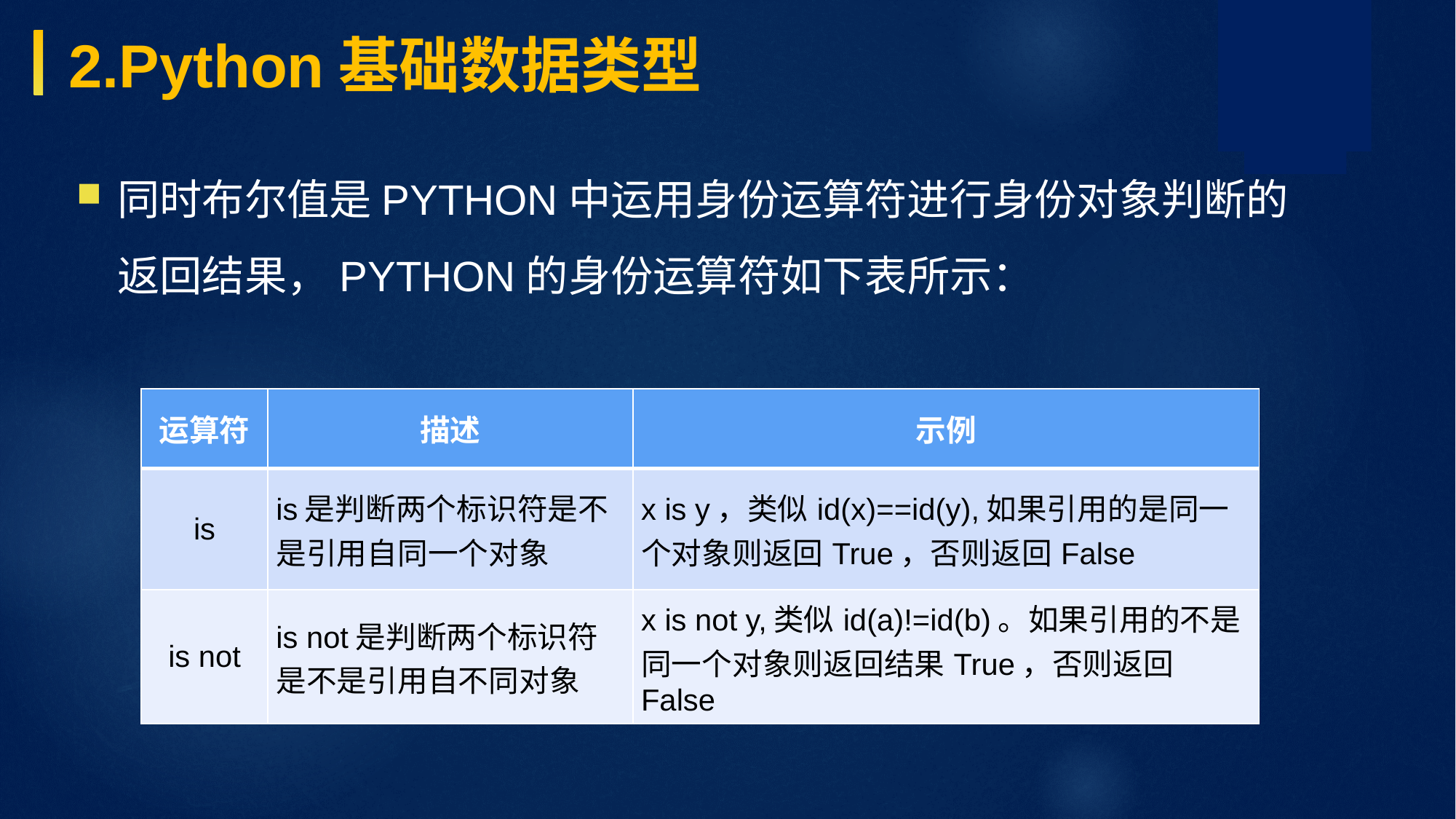

2.Python基础数据类型
同时布尔值是Python中运用身份运算符进行身份对象判断的返回结果，Python的身份运算符如下表所示：

| 运算符 | 描述 | 示例 |
| --- | --- | --- |
| is | is是判断两个标识符是不是引用自同一个对象 | x is y，类似id(x)==id(y),如果引用的是同一个对象则返回True，否则返回False |
| is not | is not是判断两个标识符是不是引用自不同对象 | x is not y,类似id(a)!=id(b)。如果引用的不是同一个对象则返回结果True，否则返回False |